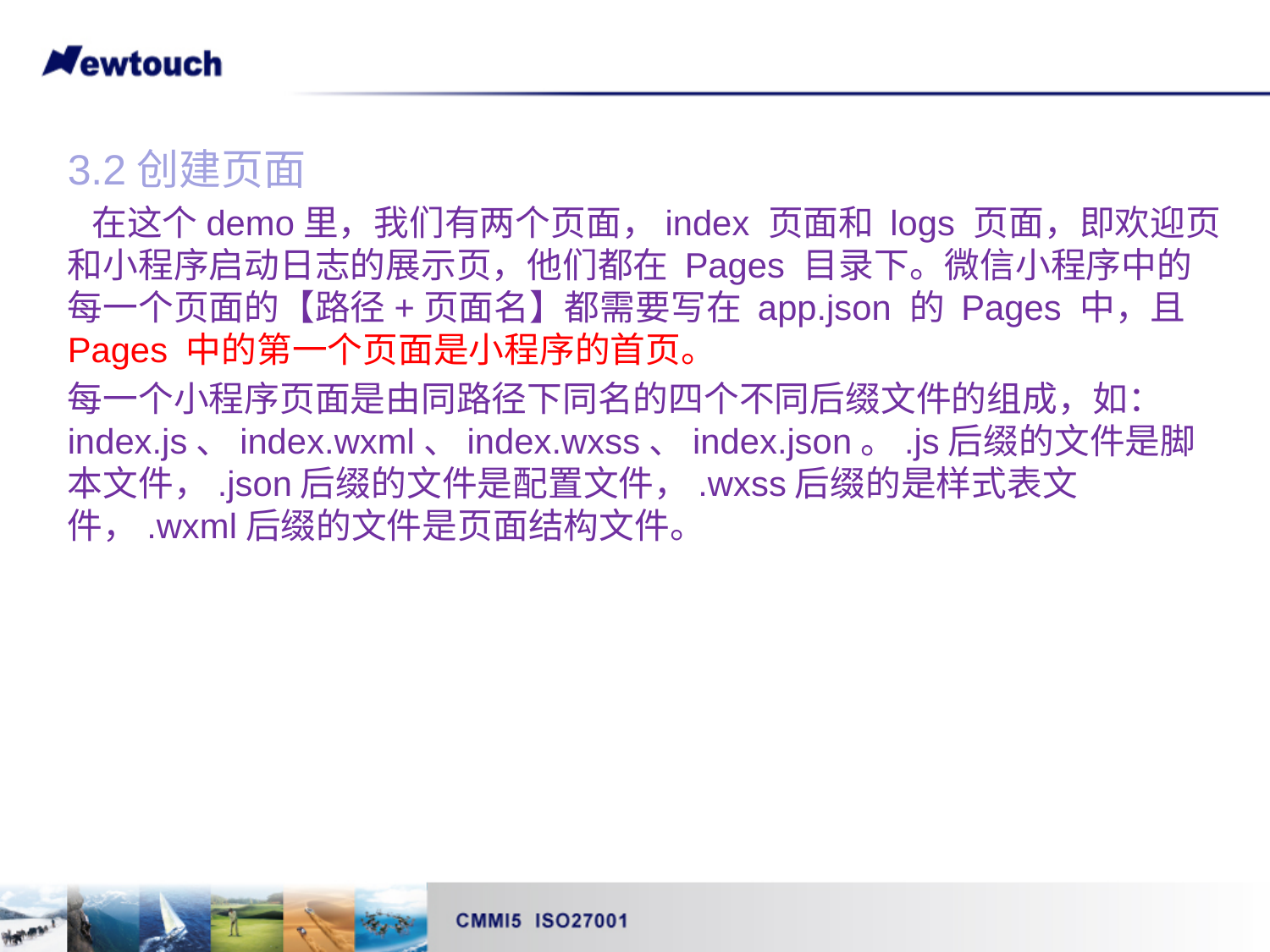

#
3.2创建页面
  在这个demo里，我们有两个页面，index 页面和 logs 页面，即欢迎页和小程序启动日志的展示页，他们都在 Pages 目录下。微信小程序中的每一个页面的【路径+页面名】都需要写在 app.json 的 Pages 中，且 Pages 中的第一个页面是小程序的首页。
每一个小程序页面是由同路径下同名的四个不同后缀文件的组成，如：index.js、index.wxml、index.wxss、index.json。.js后缀的文件是脚本文件，.json后缀的文件是配置文件，.wxss后缀的是样式表文件，.wxml后缀的文件是页面结构文件。

10